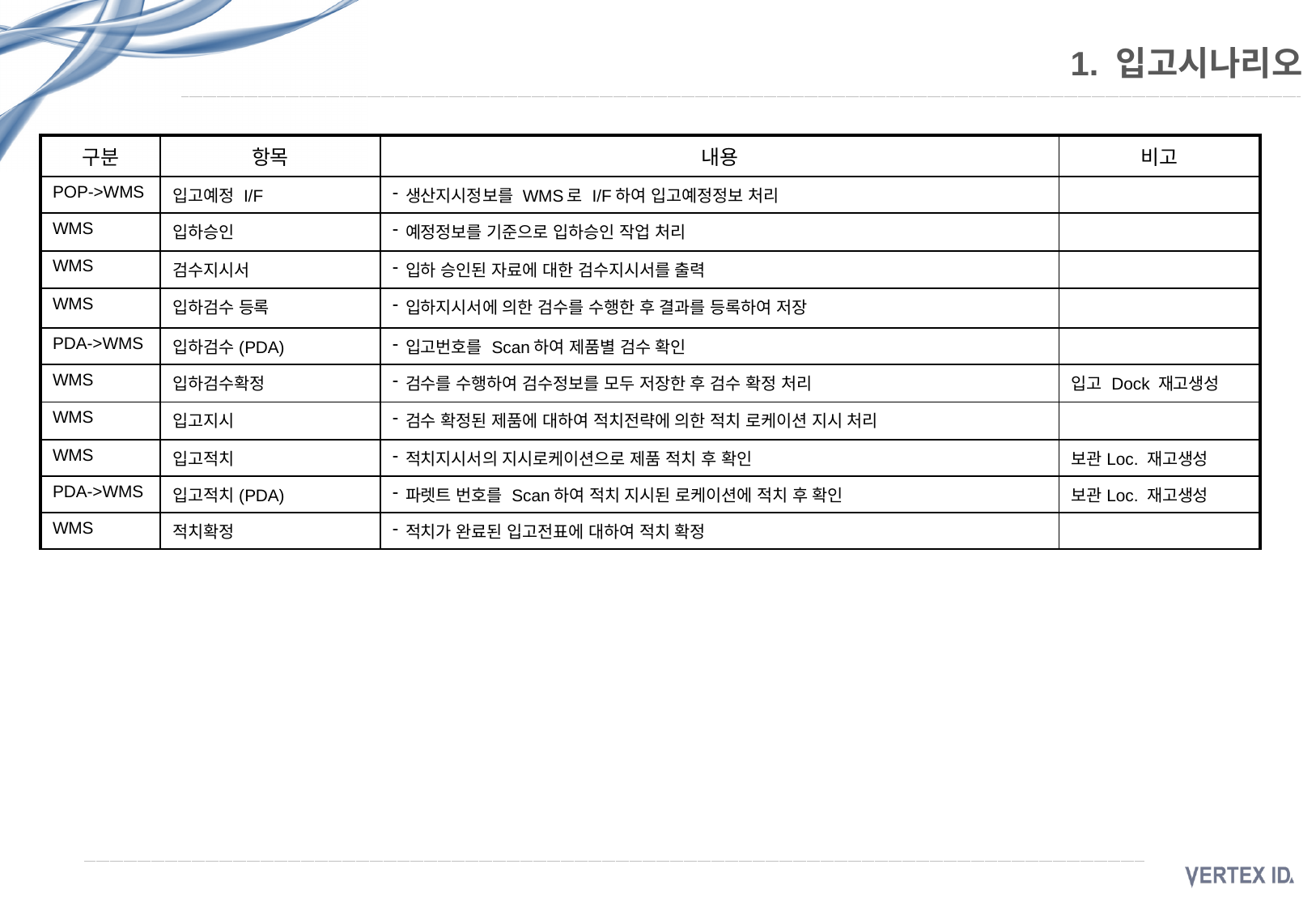

# 1. 입고시나리오
| 구분 | 항목 | 내용 | 비고 |
| --- | --- | --- | --- |
| POP->WMS | 입고예정 I/F | 생산지시정보를 WMS로 I/F하여 입고예정정보 처리 |  |
| WMS | 입하승인 | 예정정보를 기준으로 입하승인 작업 처리 |  |
| WMS | 검수지시서 | 입하 승인된 자료에 대한 검수지시서를 출력 |  |
| WMS | 입하검수 등록 | 입하지시서에 의한 검수를 수행한 후 결과를 등록하여 저장 |  |
| PDA->WMS | 입하검수(PDA) | 입고번호를 Scan하여 제품별 검수 확인 |  |
| WMS | 입하검수확정 | 검수를 수행하여 검수정보를 모두 저장한 후 검수 확정 처리 | 입고 Dock 재고생성 |
| WMS | 입고지시 | 검수 확정된 제품에 대하여 적치전략에 의한 적치 로케이션 지시 처리 |  |
| WMS | 입고적치 | 적치지시서의 지시로케이션으로 제품 적치 후 확인 | 보관Loc. 재고생성 |
| PDA->WMS | 입고적치(PDA) | 파렛트 번호를 Scan하여 적치 지시된 로케이션에 적치 후 확인 | 보관Loc. 재고생성 |
| WMS | 적치확정 | 적치가 완료된 입고전표에 대하여 적치 확정 |  |